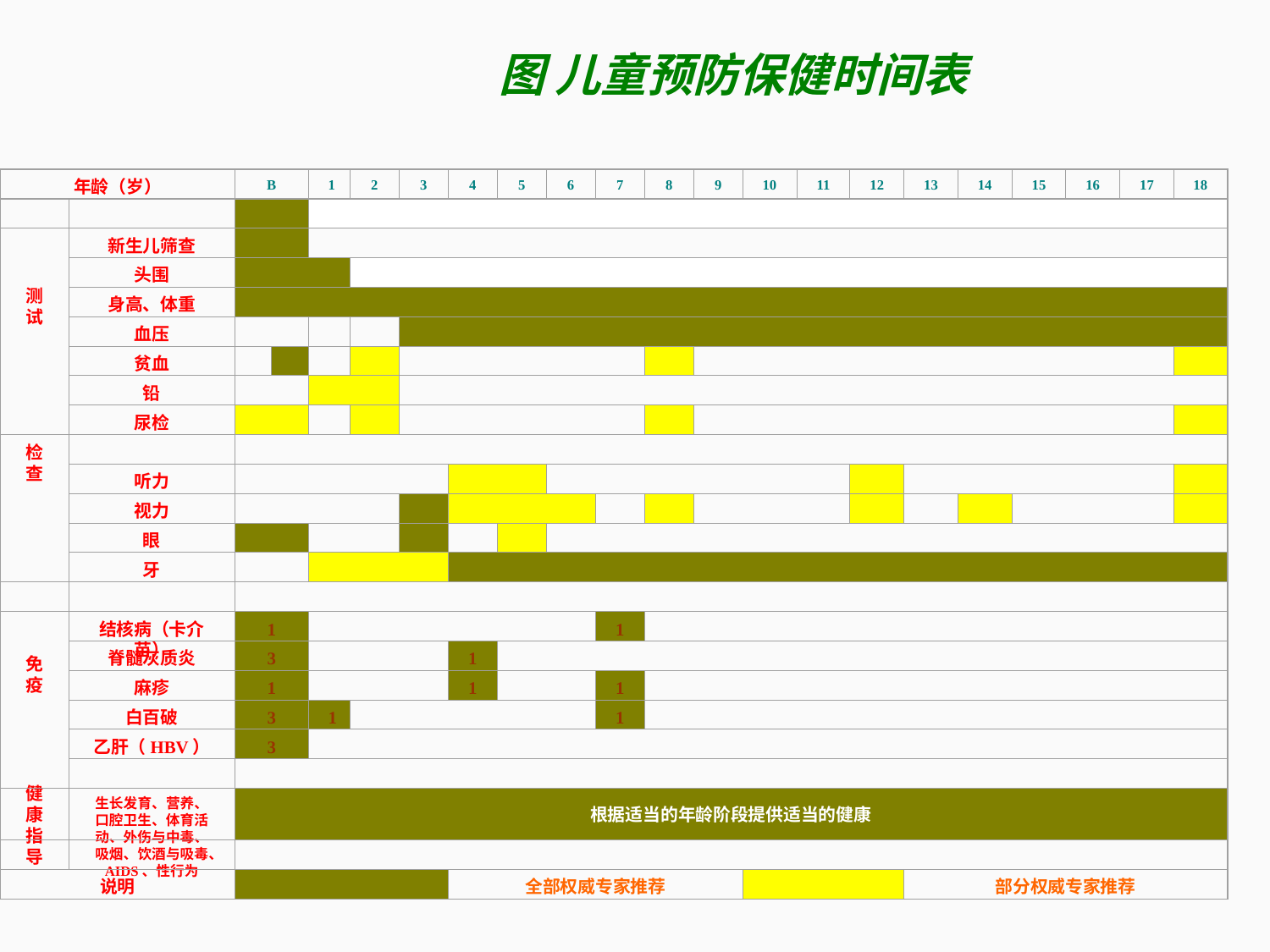

图 儿童预防保健时间表

年龄（岁）

B

1

2

3

4

5

6

7

8

9

10

11

12

13

14

15

16

17

18

测试

新生儿筛查

头围

身高、体重

血压

贫血

铅

尿检

检查

听力

视力

眼

牙

免疫

结核病（卡介苗）

1

1

脊髓灰质炎

3

1

麻疹

1

1

1

白百破

3

1

1

乙肝（HBV）

3

健康指导

生长发育、营养、口腔卫生、体育活动、外伤与中毒、吸烟、饮酒与吸毒、AIDS、性行为

根据适当的年龄阶段提供适当的健康

说明

全部权威专家推荐

部分权威专家推荐